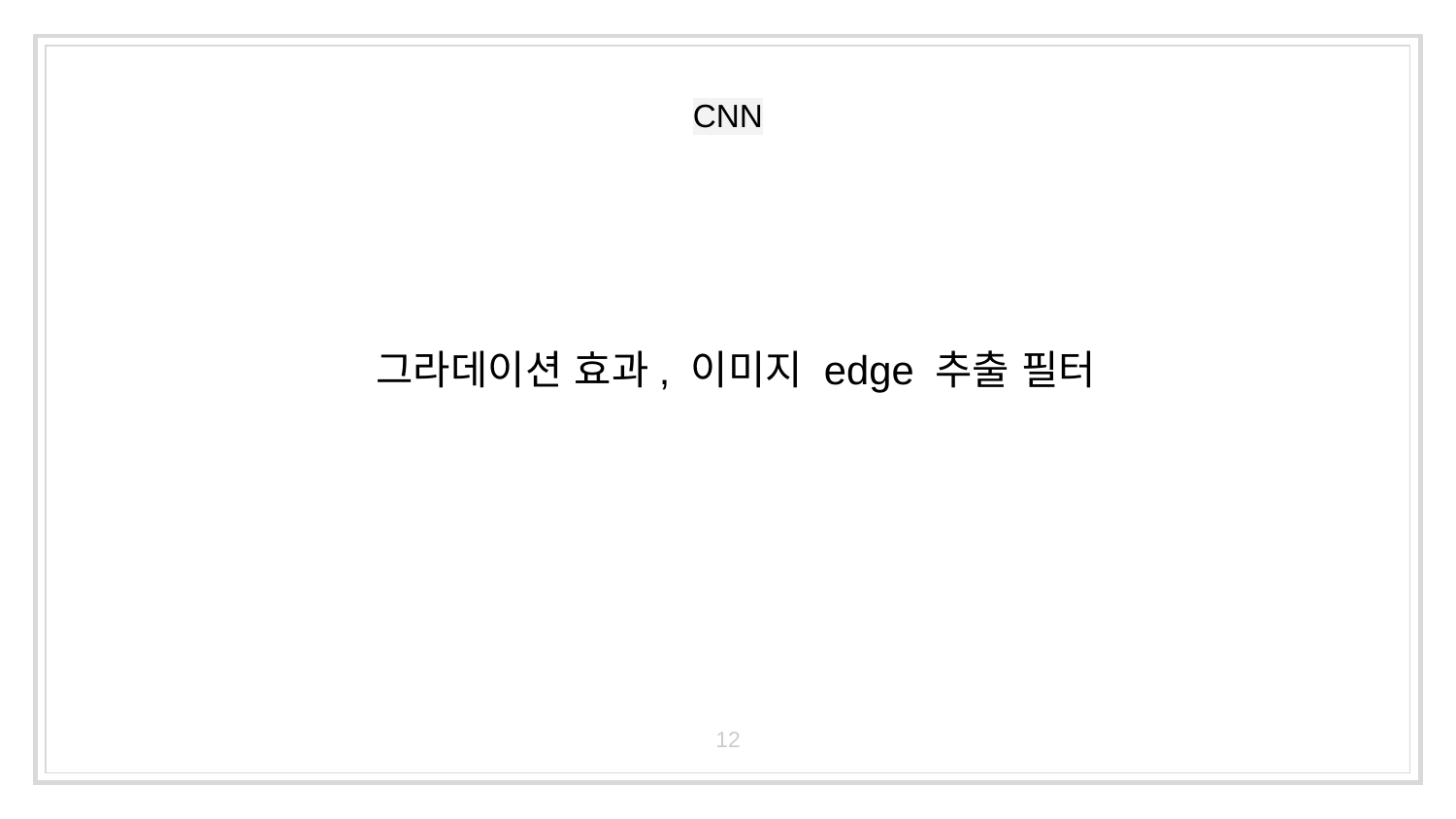

# CNN
그라데이션 효과, 이미지 edge 추출 필터
12